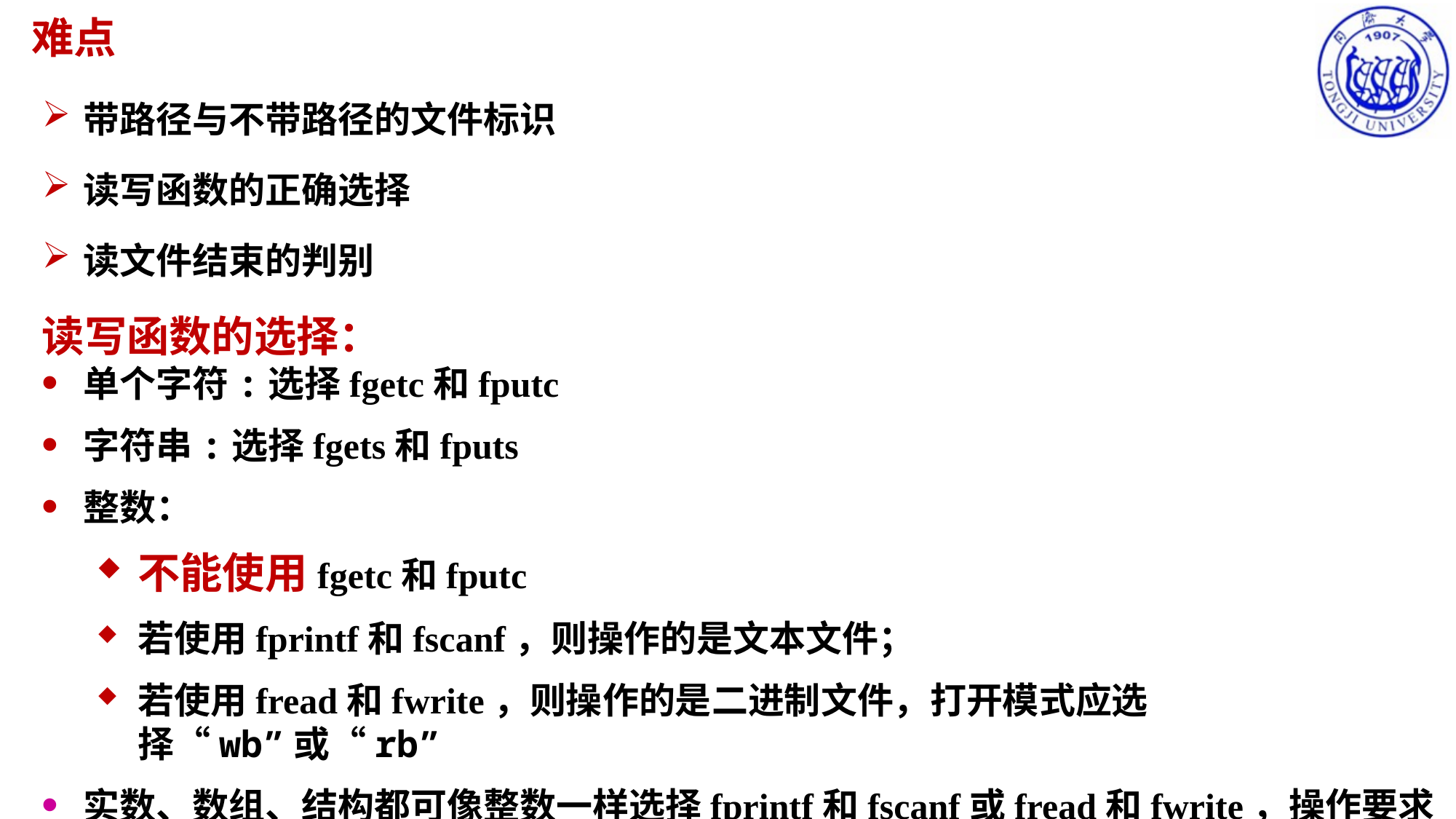

难点
带路径与不带路径的文件标识
读写函数的正确选择
读文件结束的判别
读写函数的选择：
单个字符:选择fgetc和fputc
字符串:选择fgets和fputs
整数：
不能使用fgetc和fputc
若使用fprintf和fscanf，则操作的是文本文件；
若使用fread和fwrite，则操作的是二进制文件，打开模式应选择“wb”或“rb”
实数、数组、结构都可像整数一样选择fprintf和fscanf或fread和fwrite，操作要求同上。